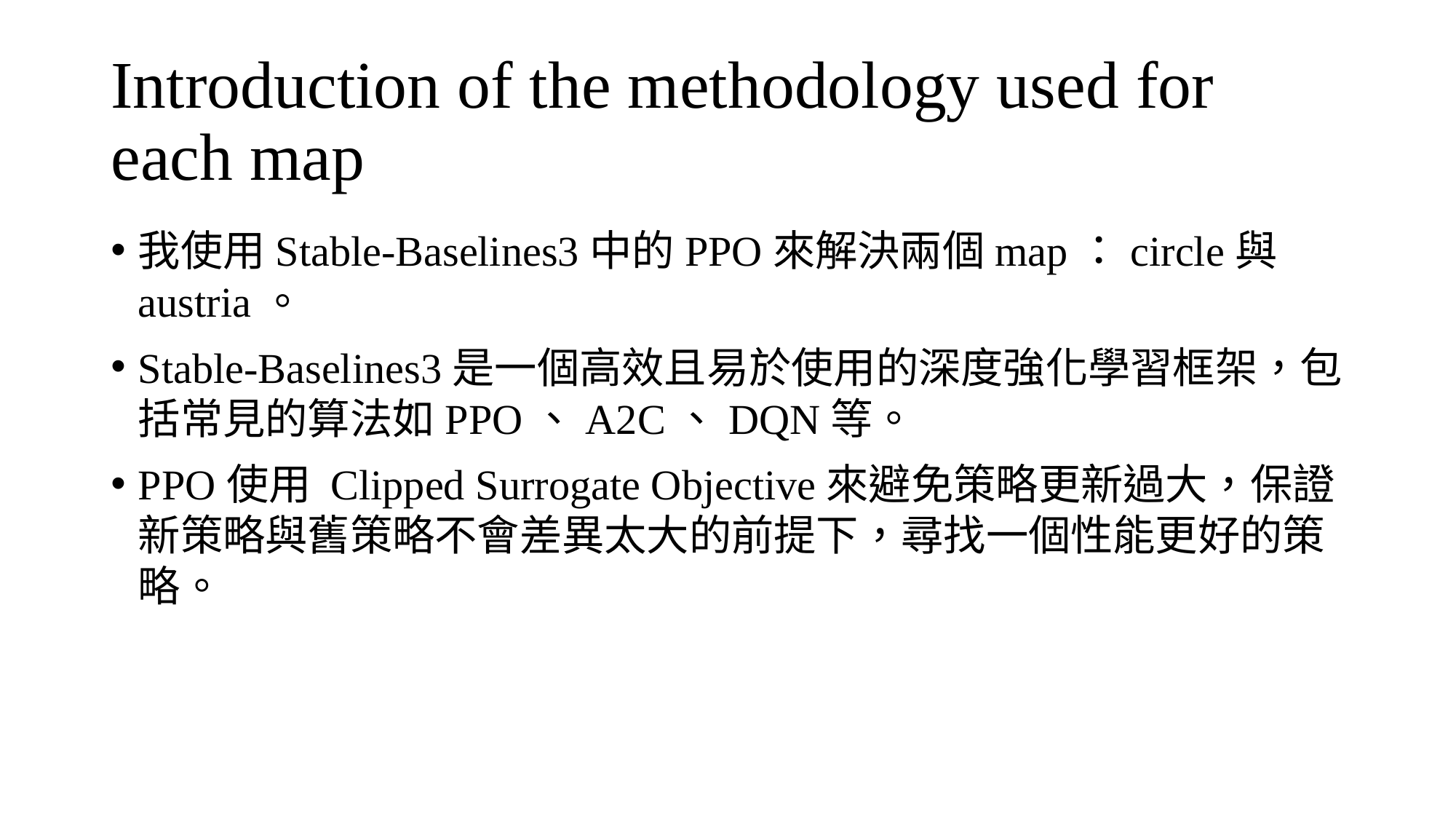

# Introduction of the methodology used for each map
我使用Stable-Baselines3中的PPO來解決兩個map：circle與austria。
Stable-Baselines3是一個高效且易於使用的深度強化學習框架，包括常見的算法如PPO、A2C、DQN等。
PPO使用 Clipped Surrogate Objective來避免策略更新過大，保證新策略與舊策略不會差異太大的前提下，尋找一個性能更好的策略。